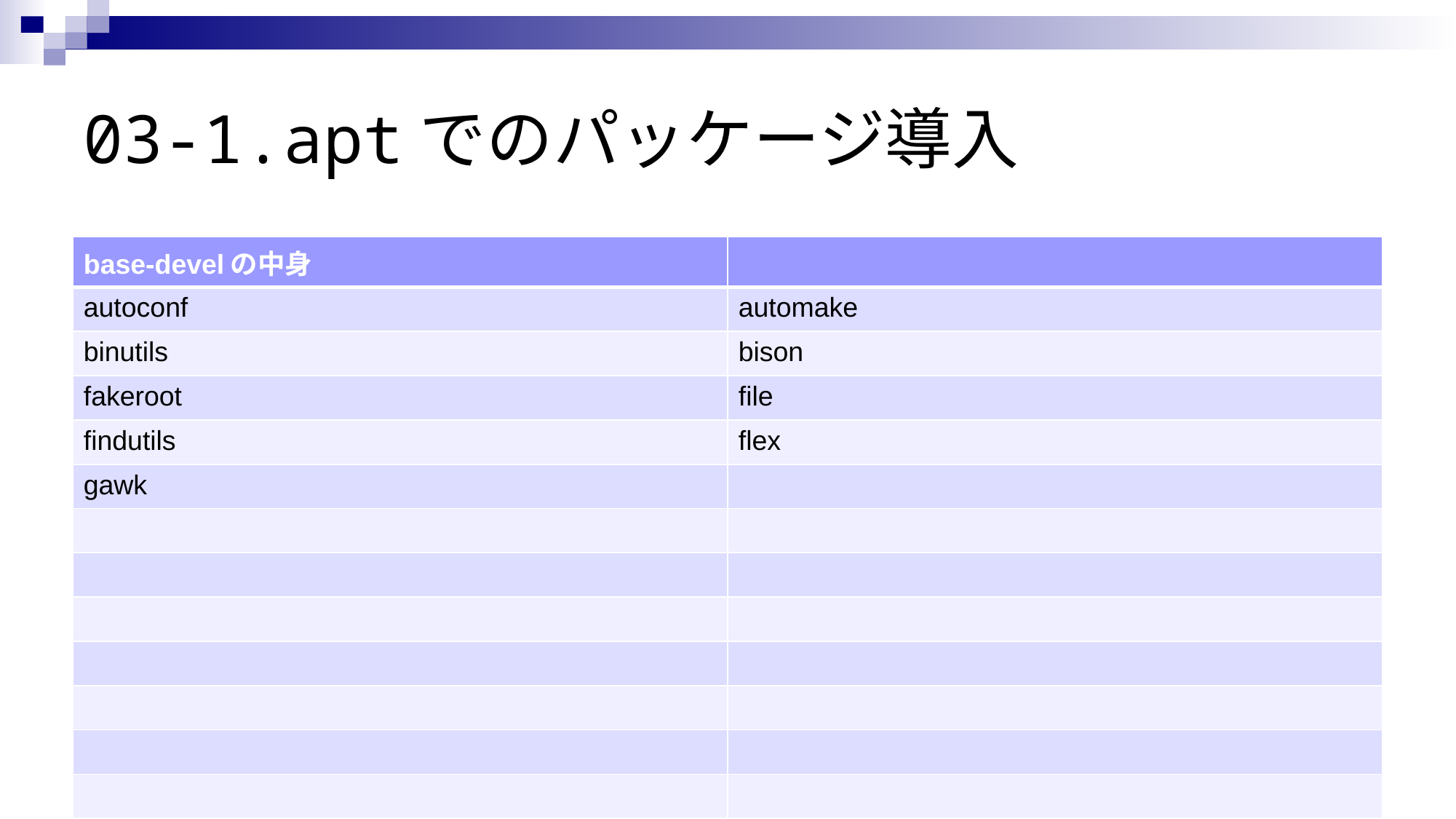

# 03-1.aptでのパッケージ導入
| base-develの中身 |  |
| --- | --- |
| autoconf | automake |
| binutils | bison |
| fakeroot | file |
| findutils | flex |
| gawk |  |
|  |  |
|  |  |
|  |  |
|  |  |
|  |  |
|  |  |
|  |  |
|  |  |
|  |  |
|  |  |
|  |  |
|  |  |
|  |  |
|  |  |